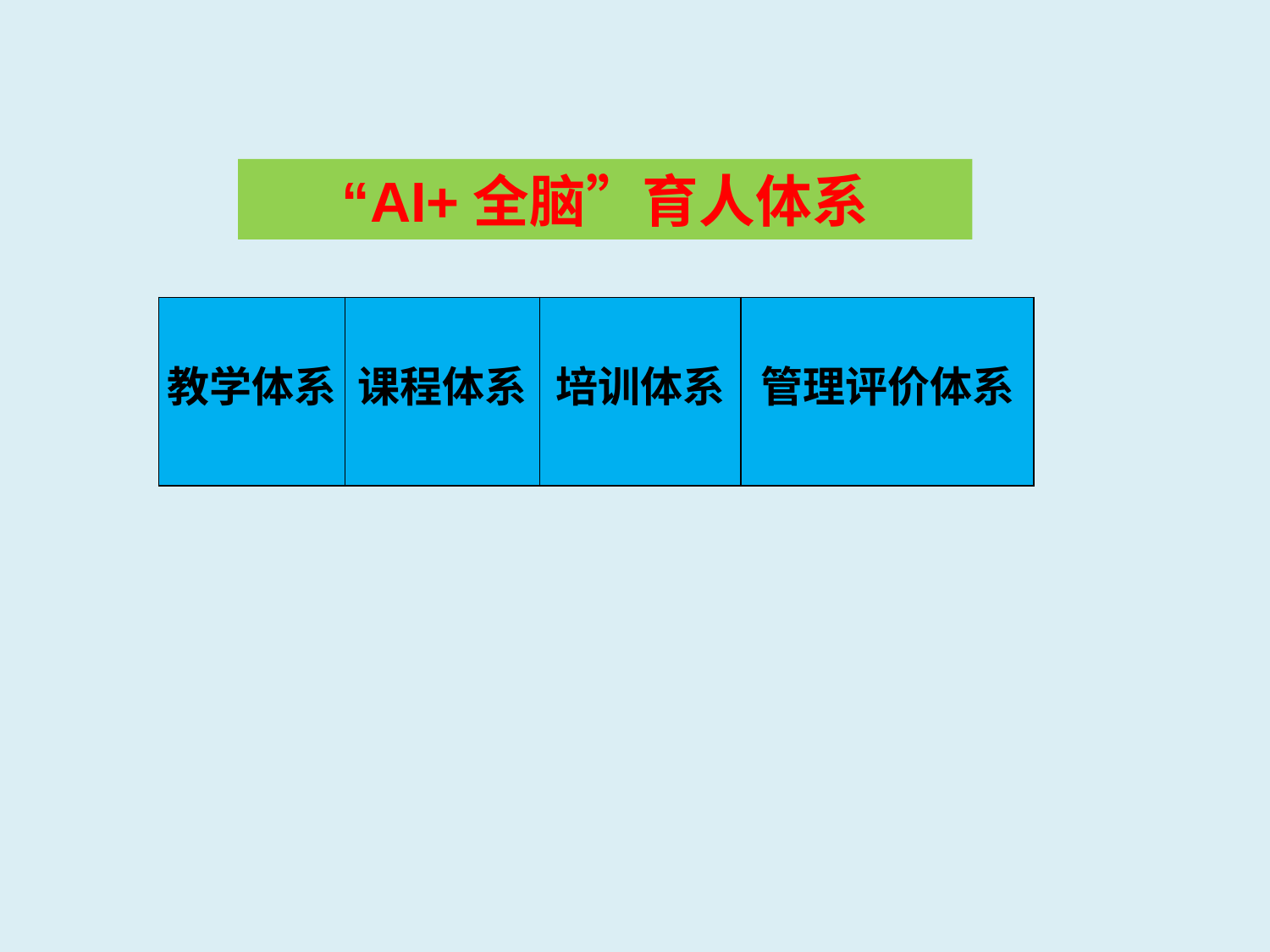

“AI+全脑”育人体系
| 教学体系 | 课程体系 | 培训体系 | 管理评价体系 |
| --- | --- | --- | --- |